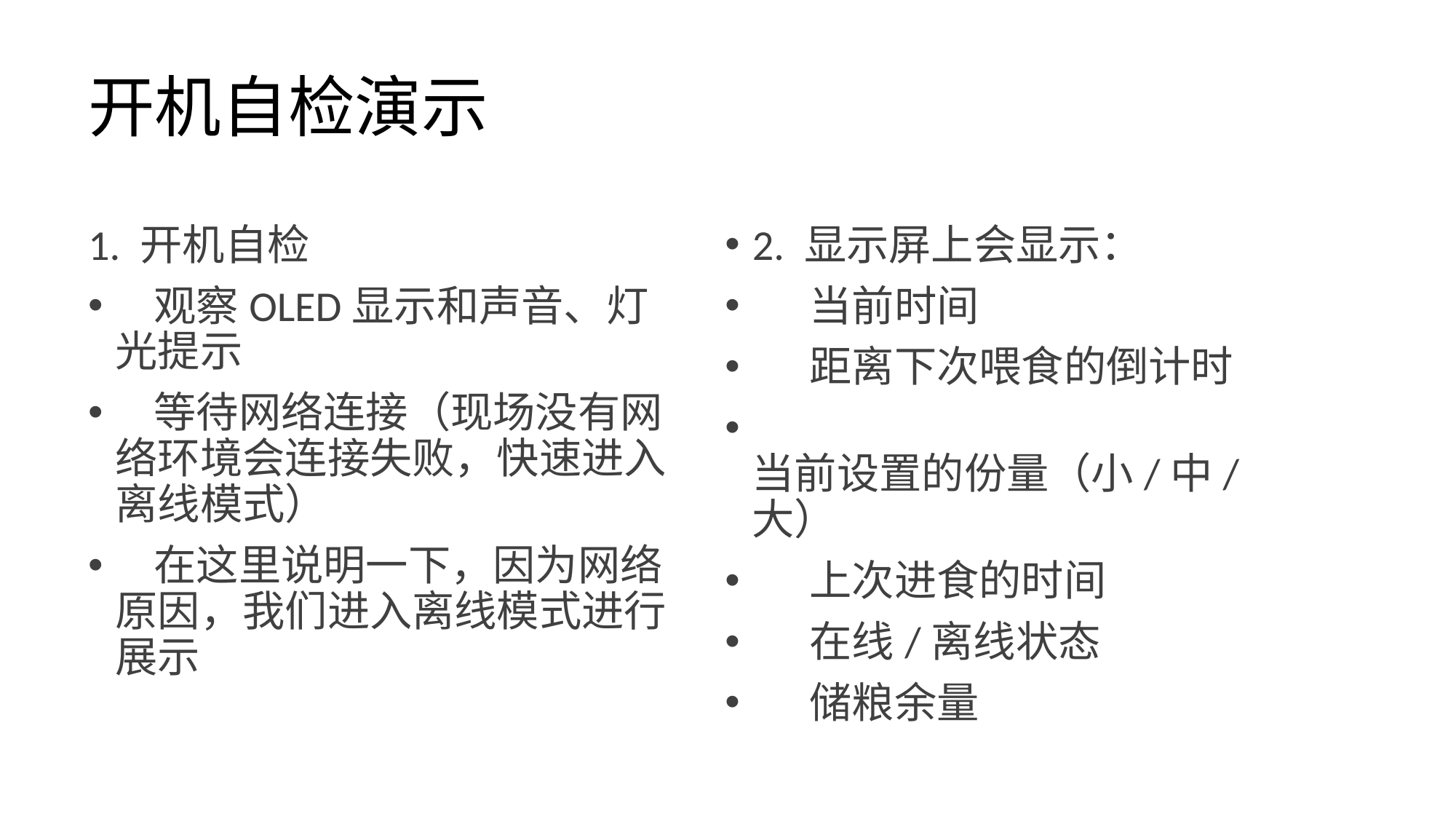

# 开机自检演示
1. 开机自检
   观察OLED显示和声音、灯光提示
   等待网络连接（现场没有网络环境会连接失败，快速进入离线模式）
   在这里说明一下，因为网络原因，我们进入离线模式进行展示
2. 显示屏上会显示：
     当前时间
     距离下次喂食的倒计时
     当前设置的份量（小/中/大）
     上次进食的时间
     在线/离线状态
     储粮余量